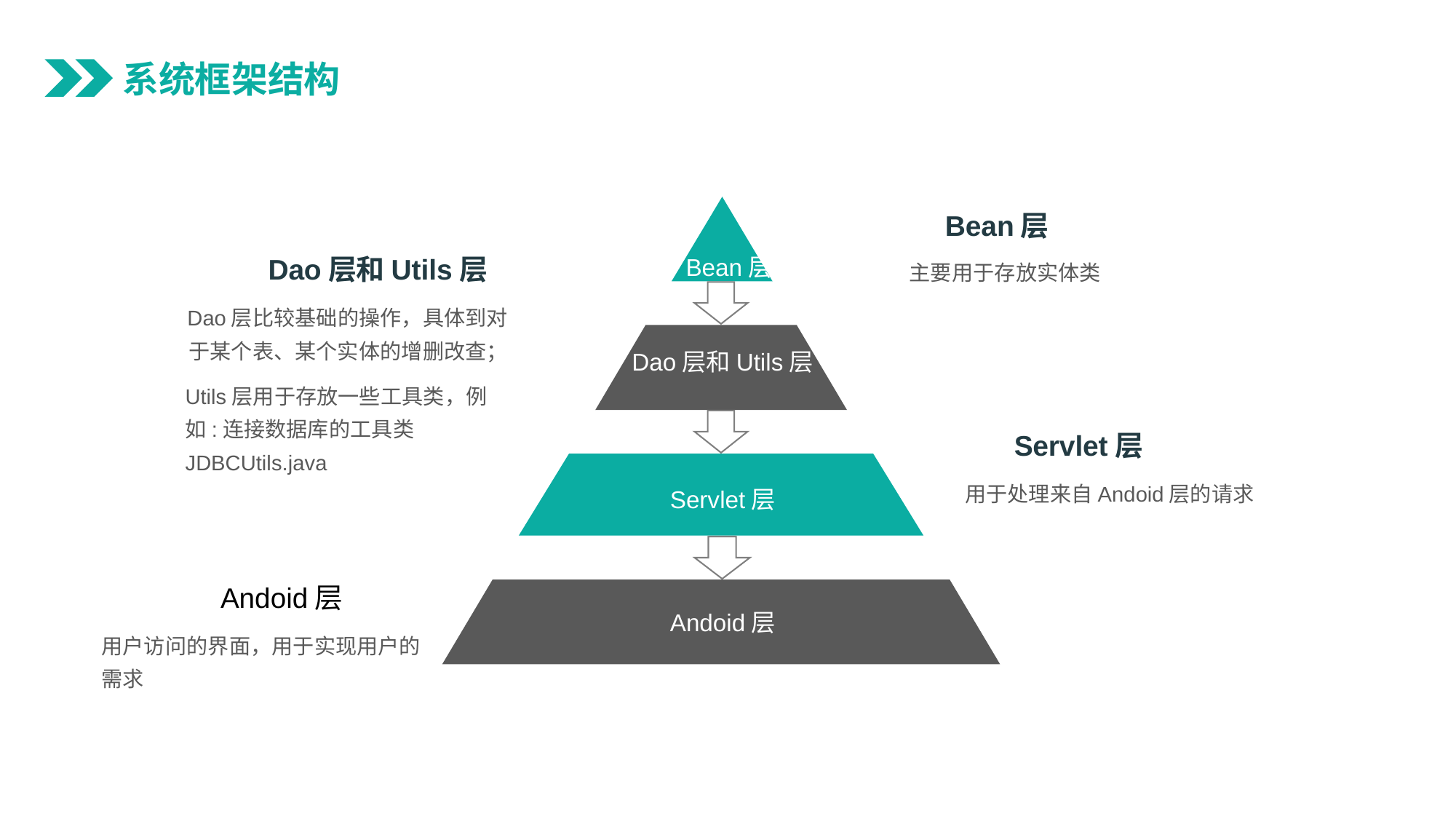

系统框架结构

Bean层

Dao层和Utils层

Servlet层

Andoid层
Bean层
Dao层和Utils层
主要用于存放实体类

Dao层比较基础的操作，具体到对于某个表、某个实体的增删改查；
Utils层用于存放一些工具类，例如:连接数据库的工具类JDBCUtils.java

Servlet层
用于处理来自Andoid层的请求

Andoid层d
用户访问的界面，用于实现用户的需求